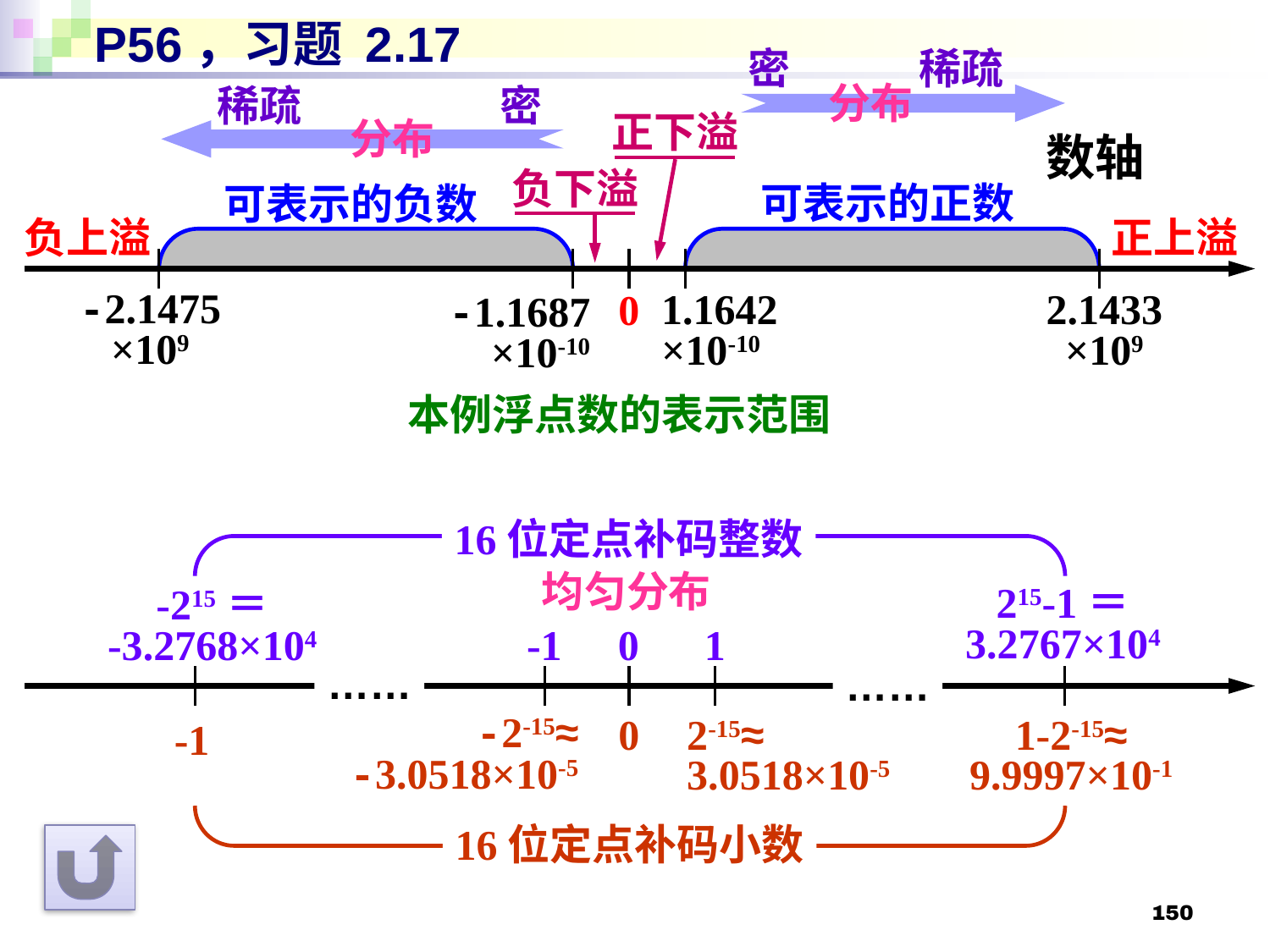

# P56，习题 2.17
密
稀疏

分布
稀疏
密

正下溢
分布
数轴

负下溢
可表示的正数
可表示的负数
负上溢
正上溢
0
-2.1475
×109
1.1642
×10-10
2.1433
×109
-1.1687
×10-10
本例浮点数的表示范围

16位定点补码整数
均匀分布
215-1＝
3.2767×104
-215＝
-3.2768×104
-1
0
1
……
……
0
-1
-2-15≈
-3.0518×10-5
2-15≈
3.0518×10-5
1-2-15≈
9.9997×10-1
16位定点补码小数

150